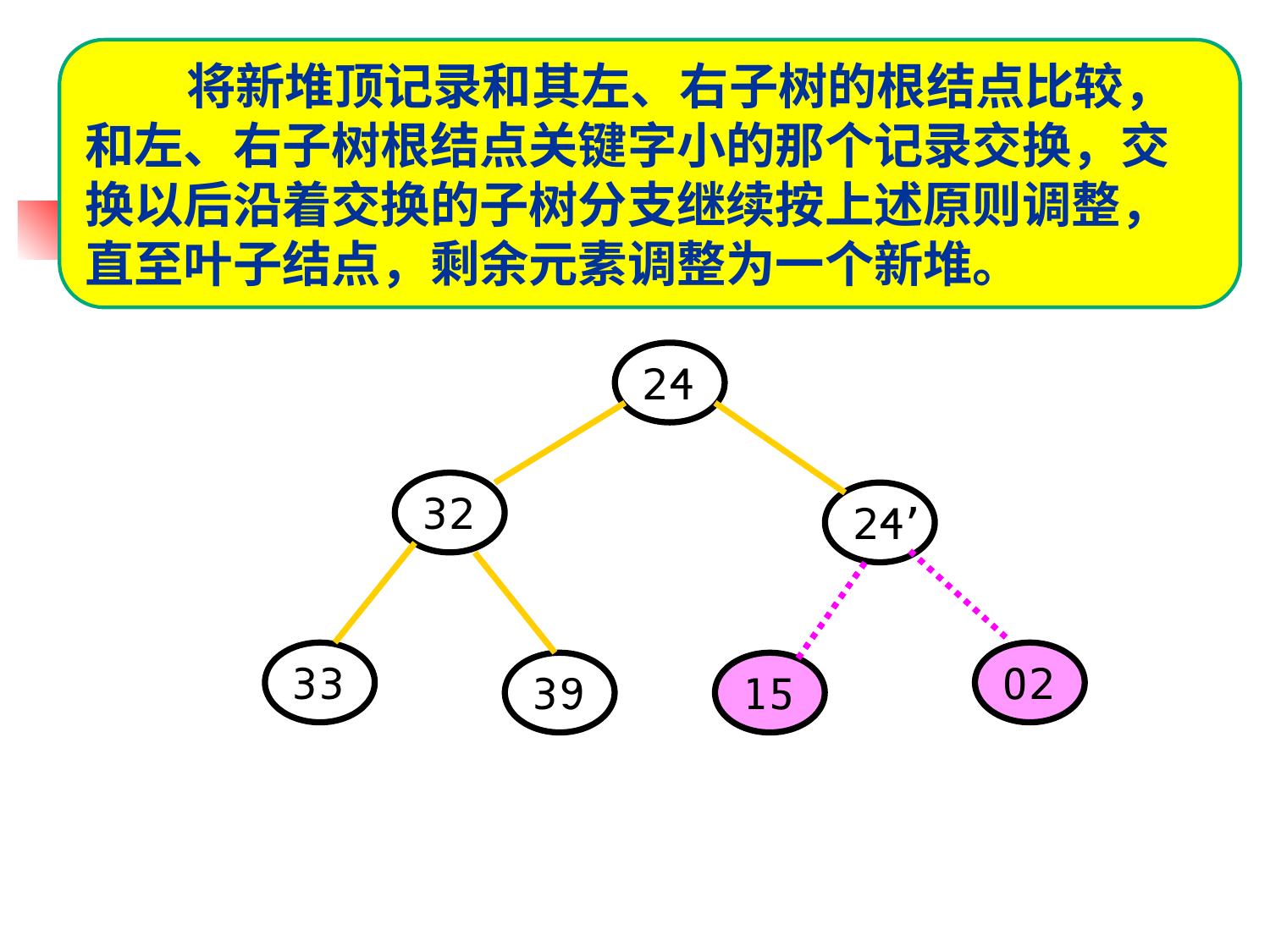

最小堆排序过程示意图
        将新堆顶记录和其左、右子树的根结点比较，和左、右子树根结点关键字小的那个记录交换，交换以后沿着交换的子树分支继续按上述原则调整，直至叶子结点，剩余元素调整为一个新堆。
24

32
24’

33
02
39
15
57